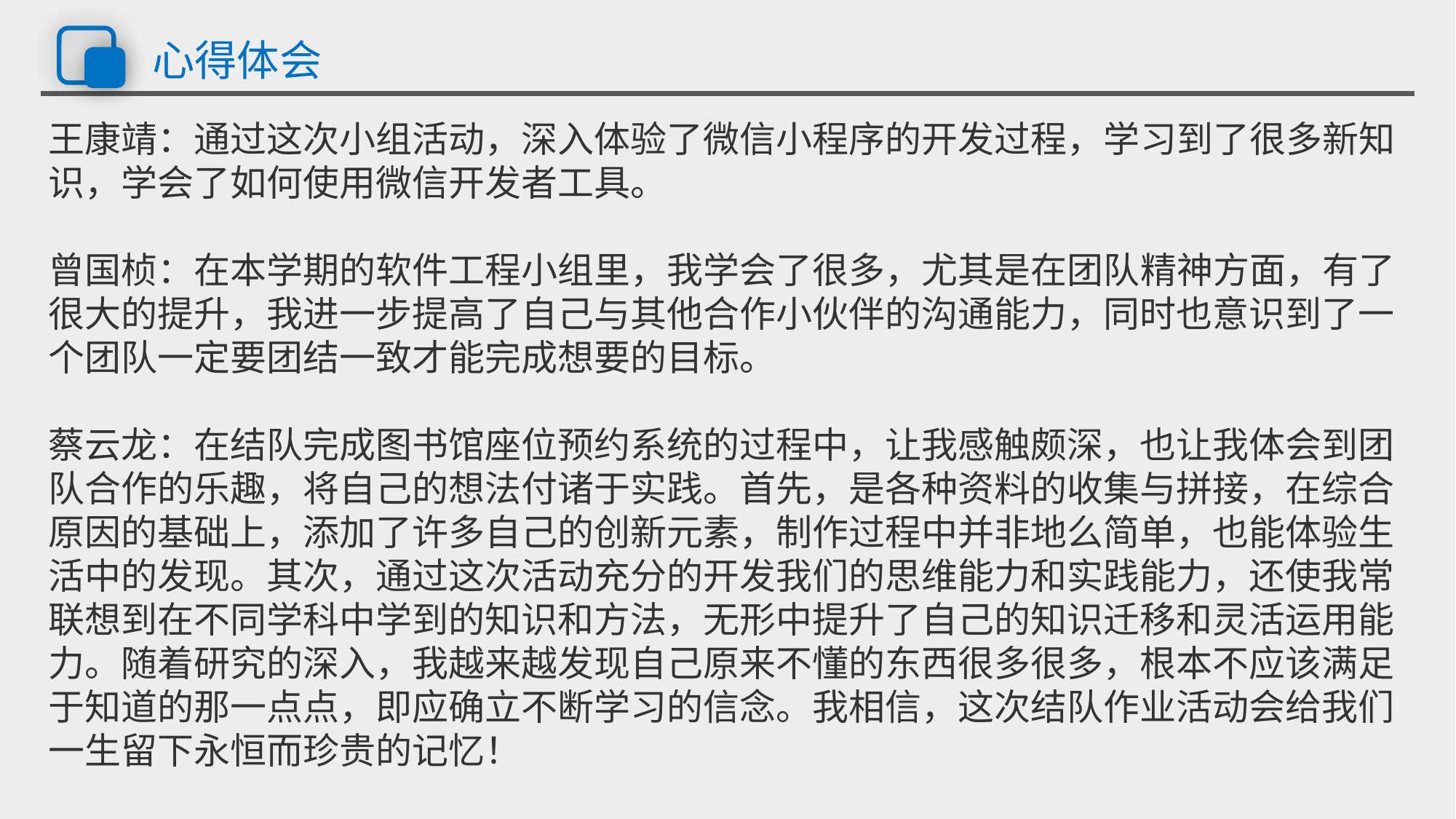

# 心得体会
王康靖：通过这次小组活动，深入体验了微信小程序的开发过程，学习到了很多新知识，学会了如何使用微信开发者工具。

曾国桢：在本学期的软件工程小组里，我学会了很多，尤其是在团队精神方面，有了很大的提升，我进一步提高了自己与其他合作小伙伴的沟通能力，同时也意识到了一个团队一定要团结一致才能完成想要的目标。

蔡云龙：在结队完成图书馆座位预约系统的过程中，让我感触颇深，也让我体会到团队合作的乐趣，将自己的想法付诸于实践。首先，是各种资料的收集与拼接，在综合原因的基础上，添加了许多自己的创新元素，制作过程中并非地么简单，也能体验生活中的发现。其次，通过这次活动充分的开发我们的思维能力和实践能力，还使我常联想到在不同学科中学到的知识和方法，无形中提升了自己的知识迁移和灵活运用能力。随着研究的深入，我越来越发现自己原来不懂的东西很多很多，根本不应该满足于知道的那一点点，即应确立不断学习的信念。我相信，这次结队作业活动会给我们一生留下永恒而珍贵的记忆！